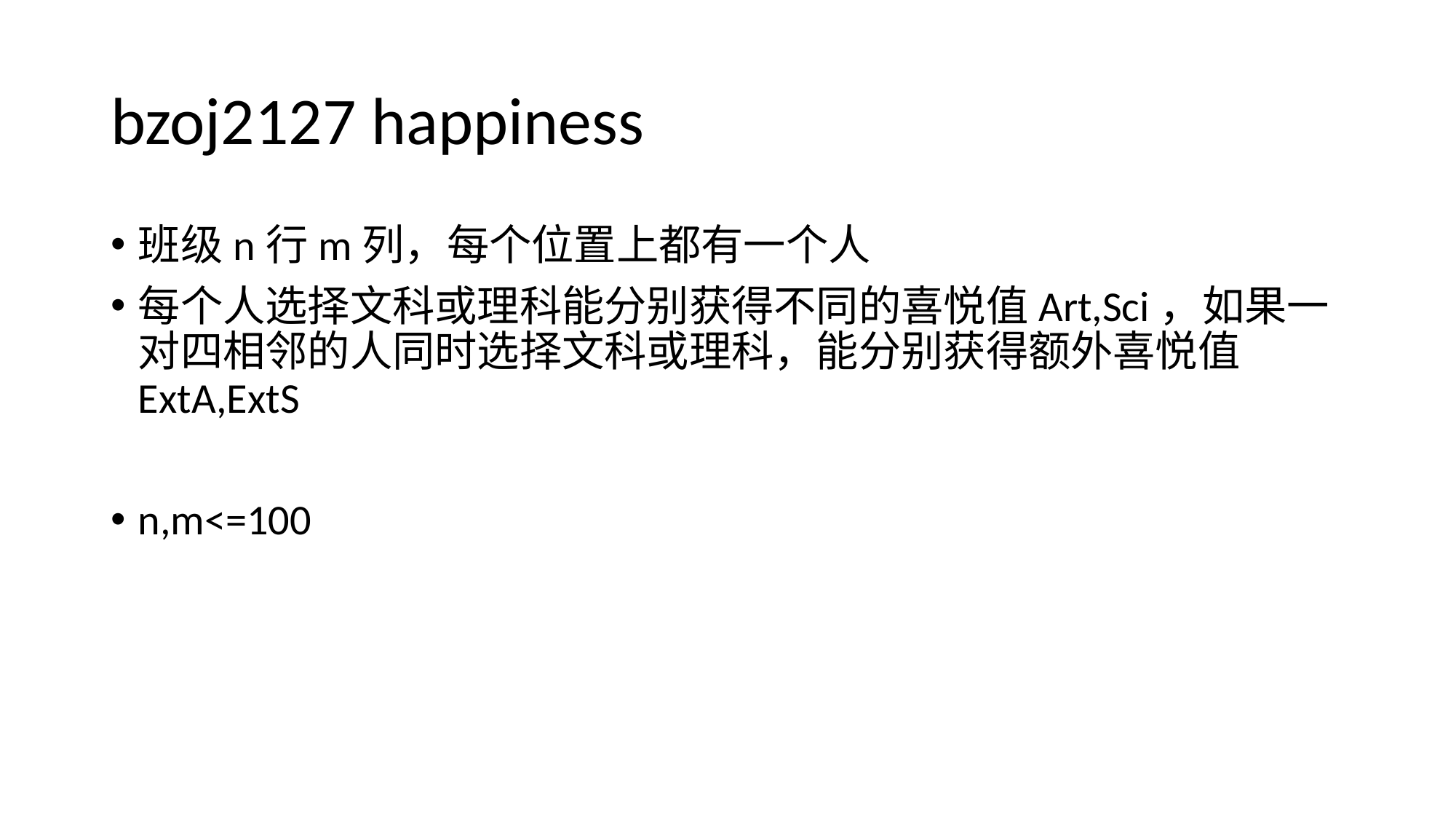

# bzoj2127 happiness
班级n行m列，每个位置上都有一个人
每个人选择文科或理科能分别获得不同的喜悦值Art,Sci，如果一对四相邻的人同时选择文科或理科，能分别获得额外喜悦值ExtA,ExtS

n,m<=100